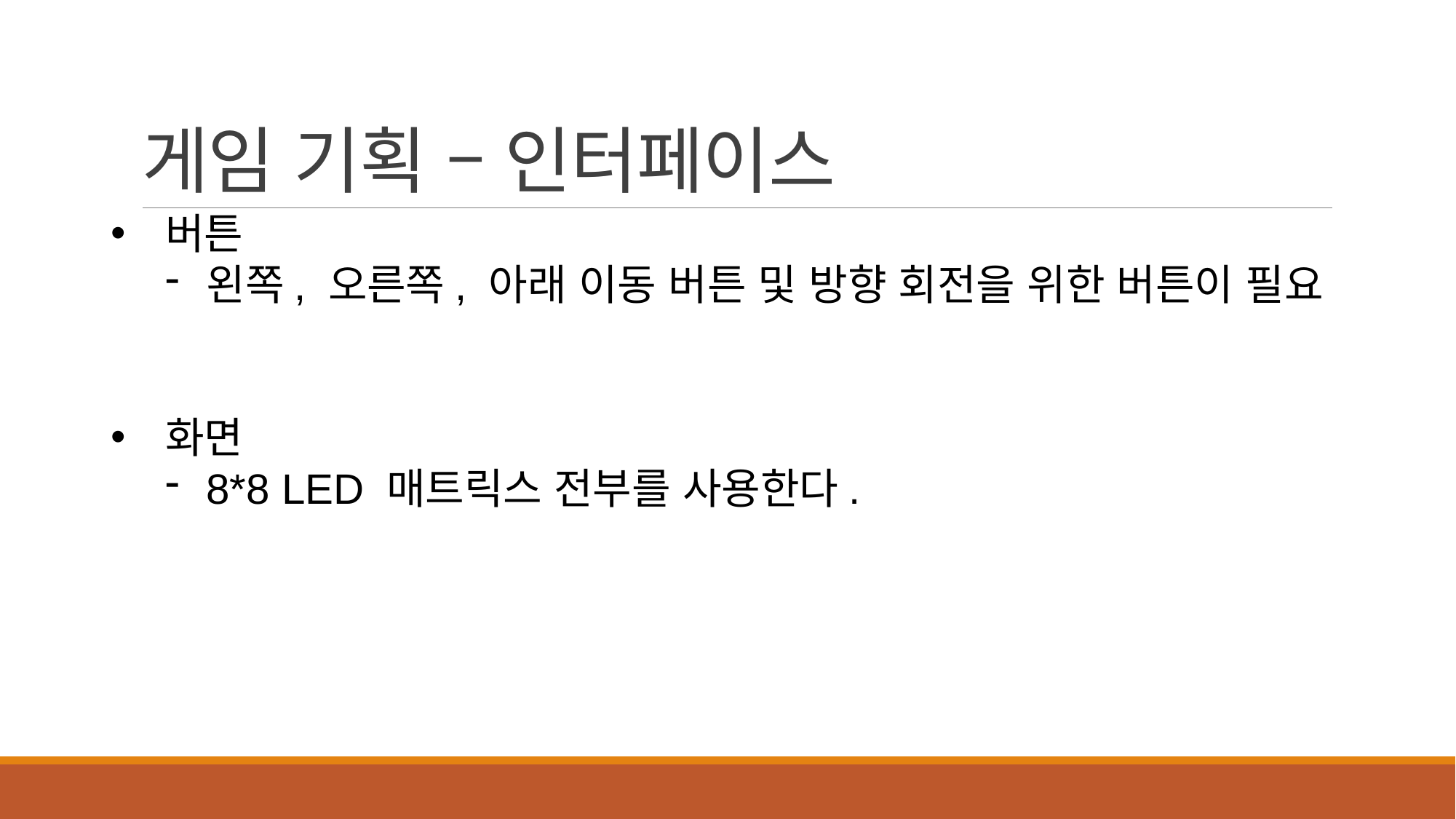

# 게임 기획 – 인터페이스
버튼
왼쪽, 오른쪽, 아래 이동 버튼 및 방향 회전을 위한 버튼이 필요

화면
8*8 LED 매트릭스 전부를 사용한다.